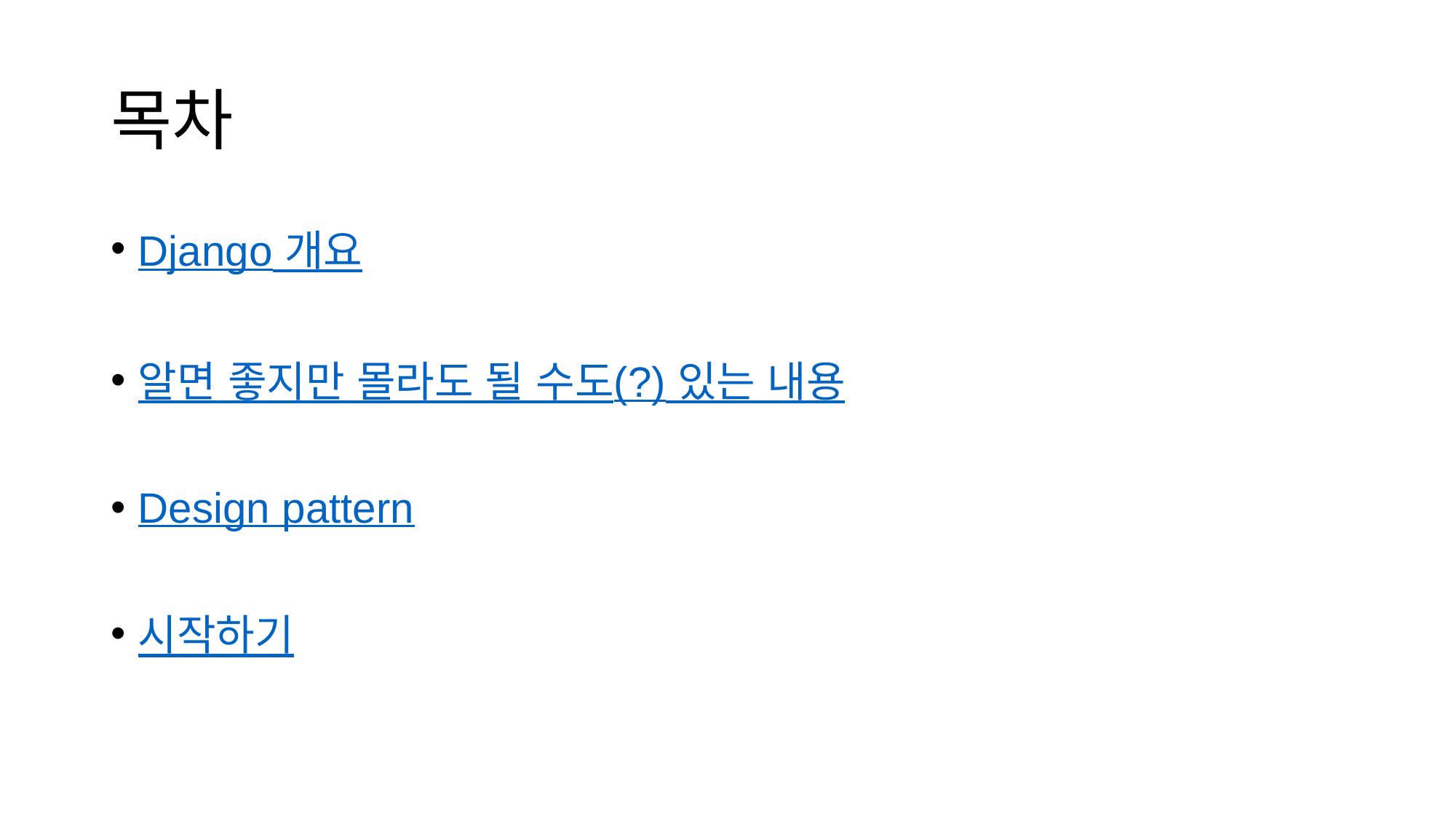

# 목차
Django 개요

알면 좋지만 몰라도 될 수도(?) 있는 내용

Design pattern

시작하기